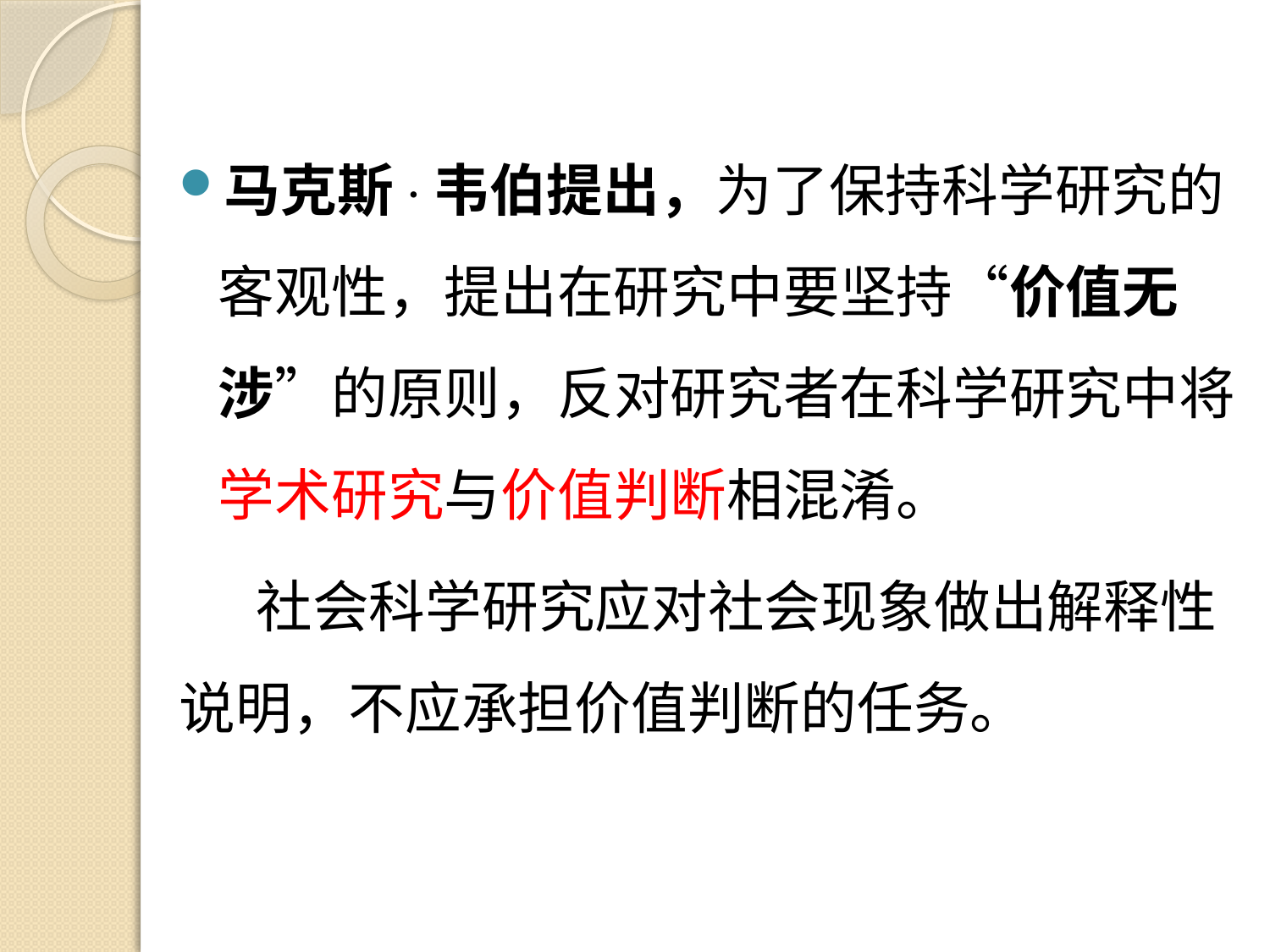

马克斯·韦伯提出，为了保持科学研究的客观性，提出在研究中要坚持“价值无涉”的原则，反对研究者在科学研究中将学术研究与价值判断相混淆。
     社会科学研究应对社会现象做出解释性说明，不应承担价值判断的任务。